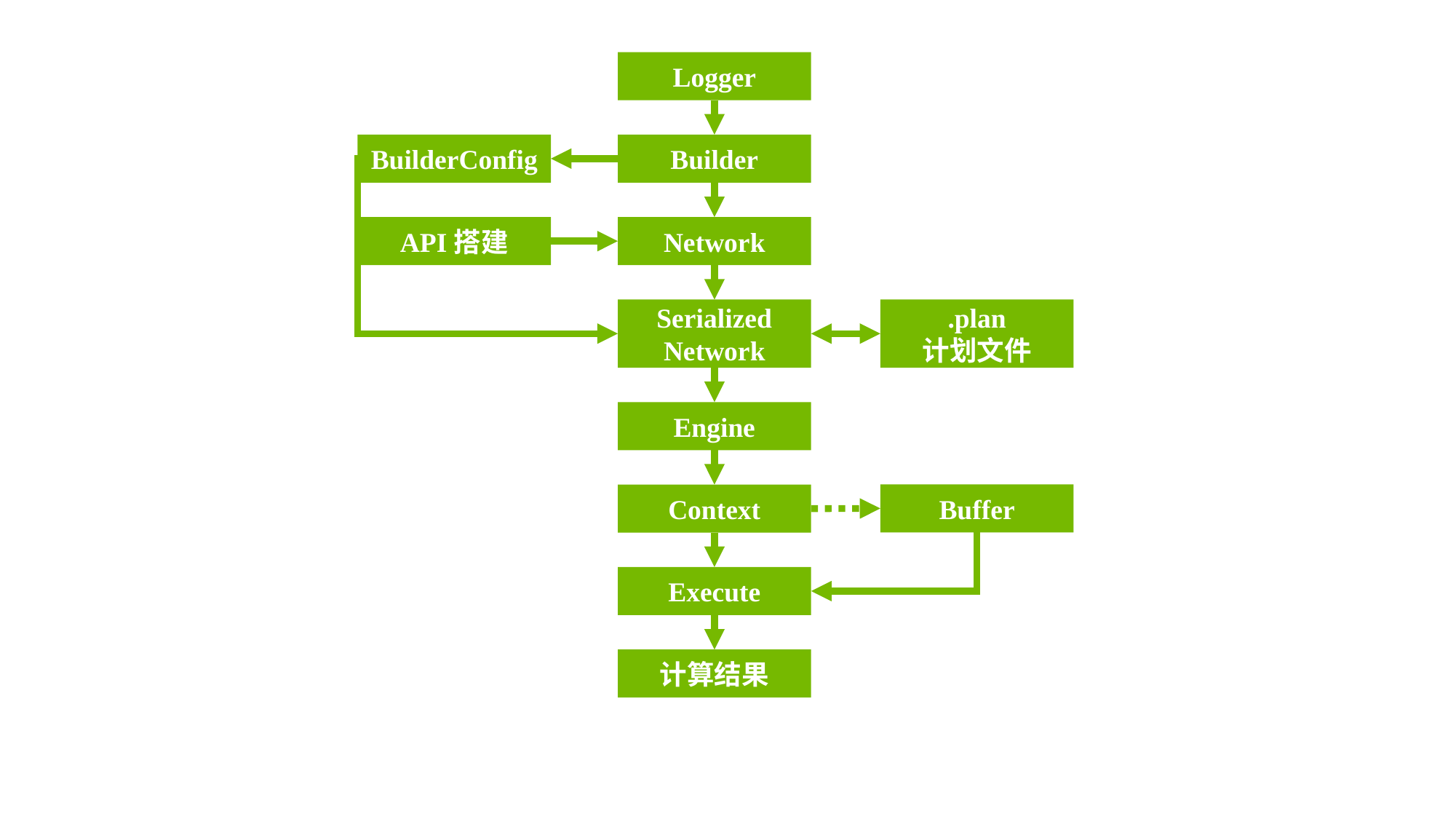

Logger
BuilderConfig
Builder
API搭建
Network
Serialized
Network
.plan
计划文件
Engine
Buffer
Context
Execute
计算结果